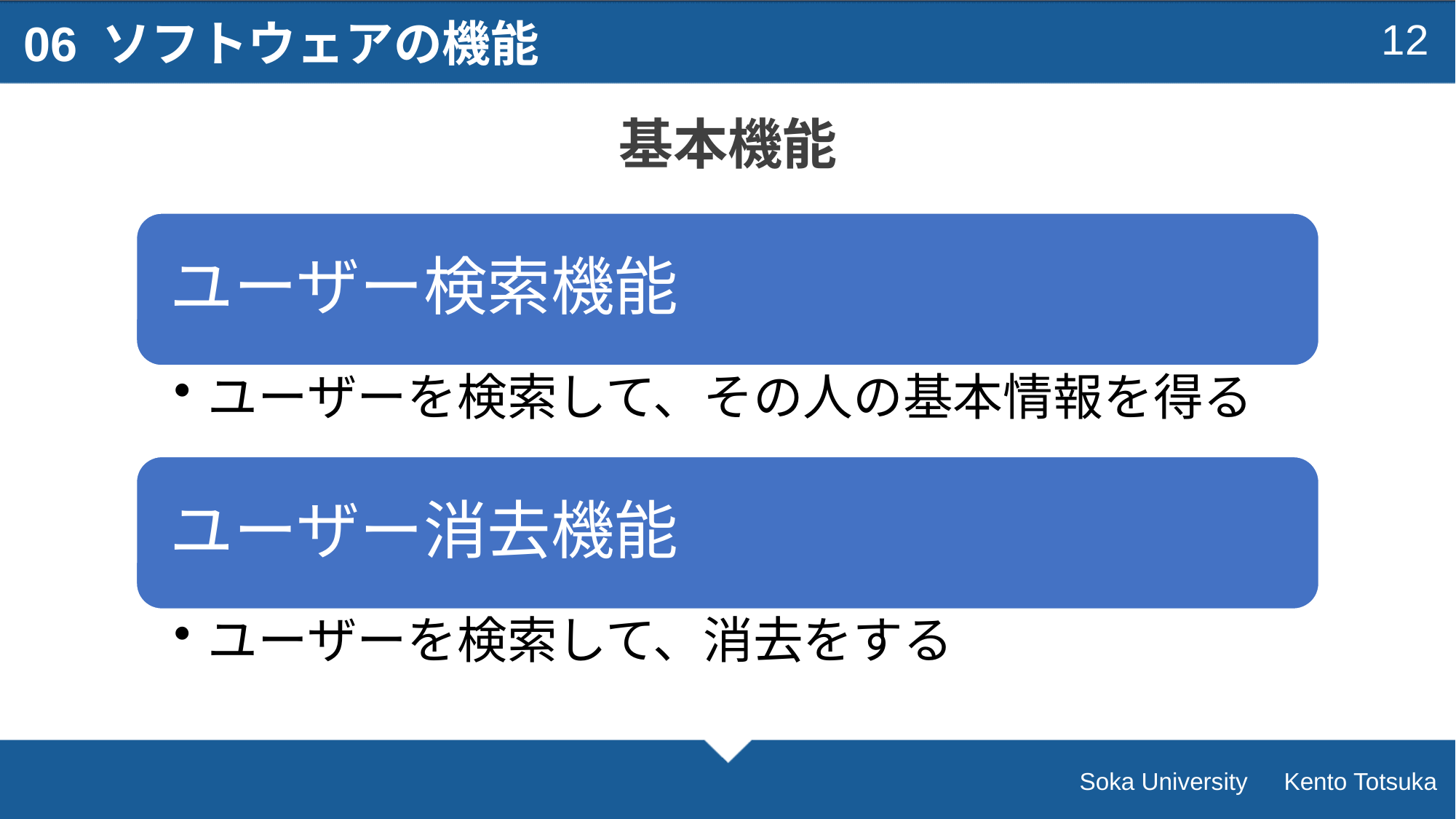

06 ソフトウェアの機能
12
基本機能
ユーザー検索機能
ユーザーを検索して、その人の基本情報を得る
ユーザー消去機能
ユーザーを検索して、消去をする
Soka University　Kento Totsuka